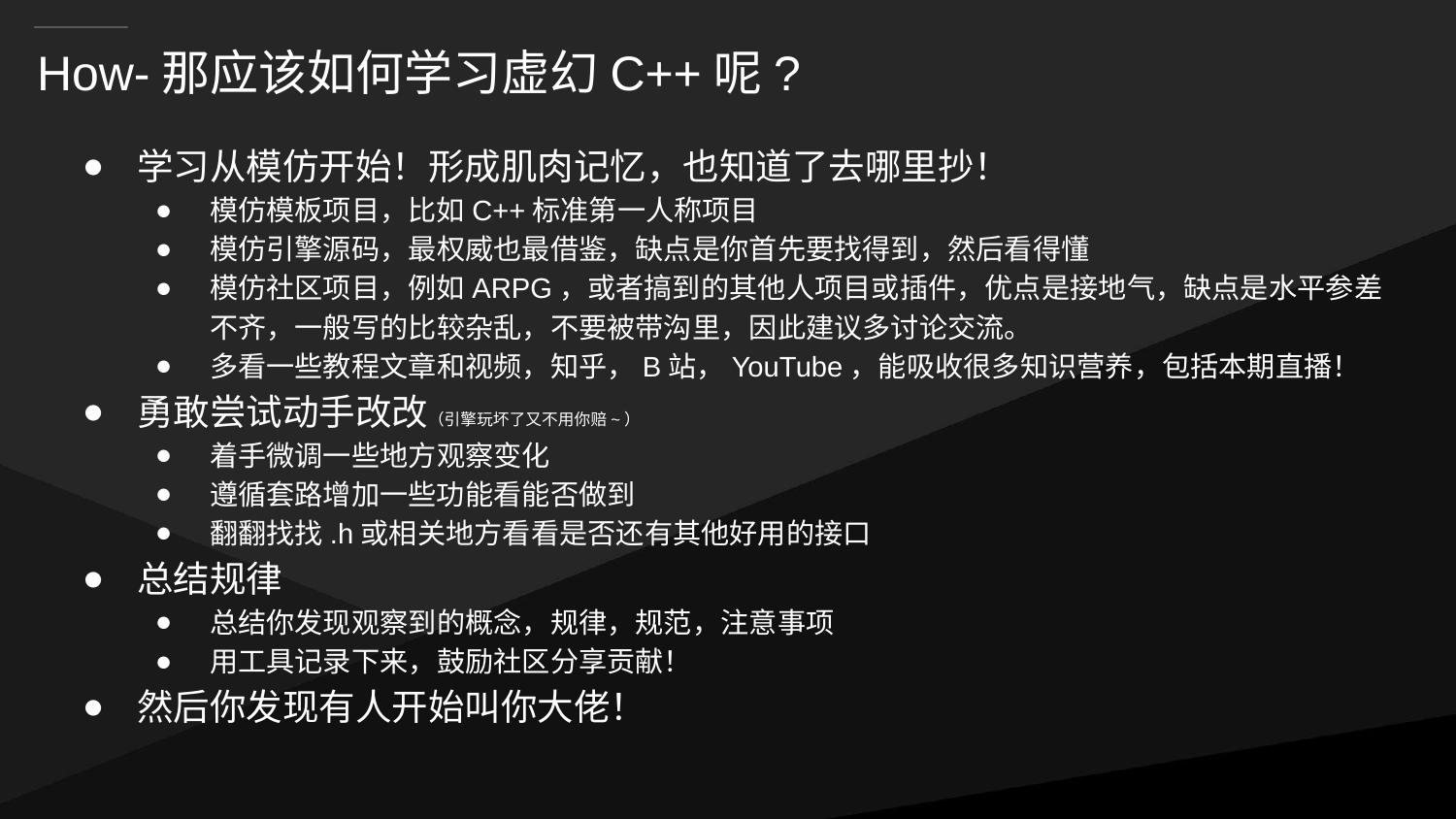

# How-那应该如何学习虚幻C++呢?
学习从模仿开始！形成肌肉记忆，也知道了去哪里抄！
模仿模板项目，比如C++标准第一人称项目
模仿引擎源码，最权威也最借鉴，缺点是你首先要找得到，然后看得懂
模仿社区项目，例如ARPG，或者搞到的其他人项目或插件，优点是接地气，缺点是水平参差不齐，一般写的比较杂乱，不要被带沟里，因此建议多讨论交流。
多看一些教程文章和视频，知乎，B站，YouTube，能吸收很多知识营养，包括本期直播！
勇敢尝试动手改改（引擎玩坏了又不用你赔~）
着手微调一些地方观察变化
遵循套路增加一些功能看能否做到
翻翻找找.h或相关地方看看是否还有其他好用的接口
总结规律
总结你发现观察到的概念，规律，规范，注意事项
用工具记录下来，鼓励社区分享贡献！
然后你发现有人开始叫你大佬！